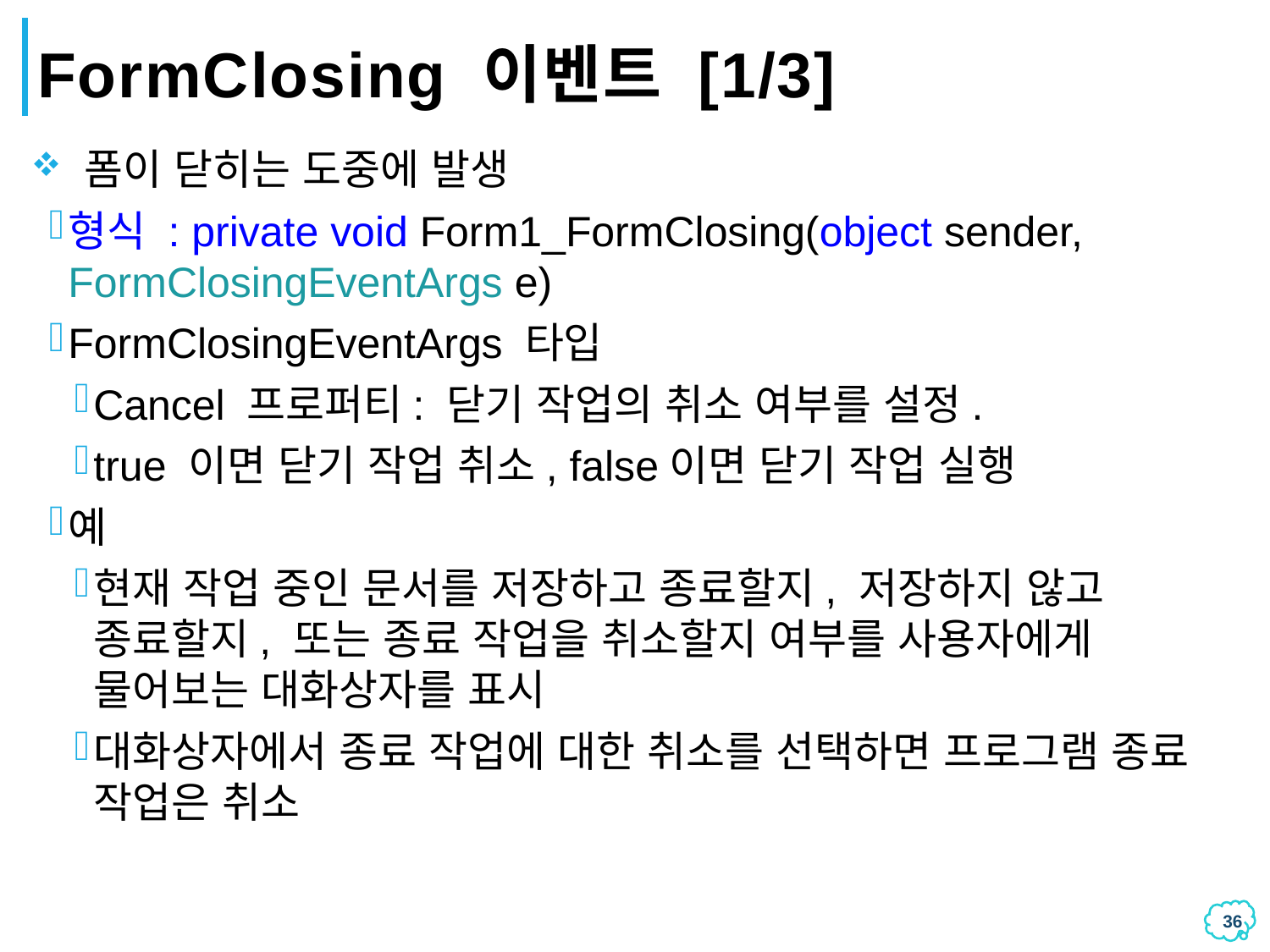

# FormClosing 이벤트 [1/3]
 폼이 닫히는 도중에 발생
형식 : private void Form1_FormClosing(object sender, FormClosingEventArgs e)
FormClosingEventArgs 타입
Cancel 프로퍼티: 닫기 작업의 취소 여부를 설정.
true 이면 닫기 작업 취소, false이면 닫기 작업 실행
예
현재 작업 중인 문서를 저장하고 종료할지, 저장하지 않고 종료할지, 또는 종료 작업을 취소할지 여부를 사용자에게 물어보는 대화상자를 표시
대화상자에서 종료 작업에 대한 취소를 선택하면 프로그램 종료 작업은 취소
36